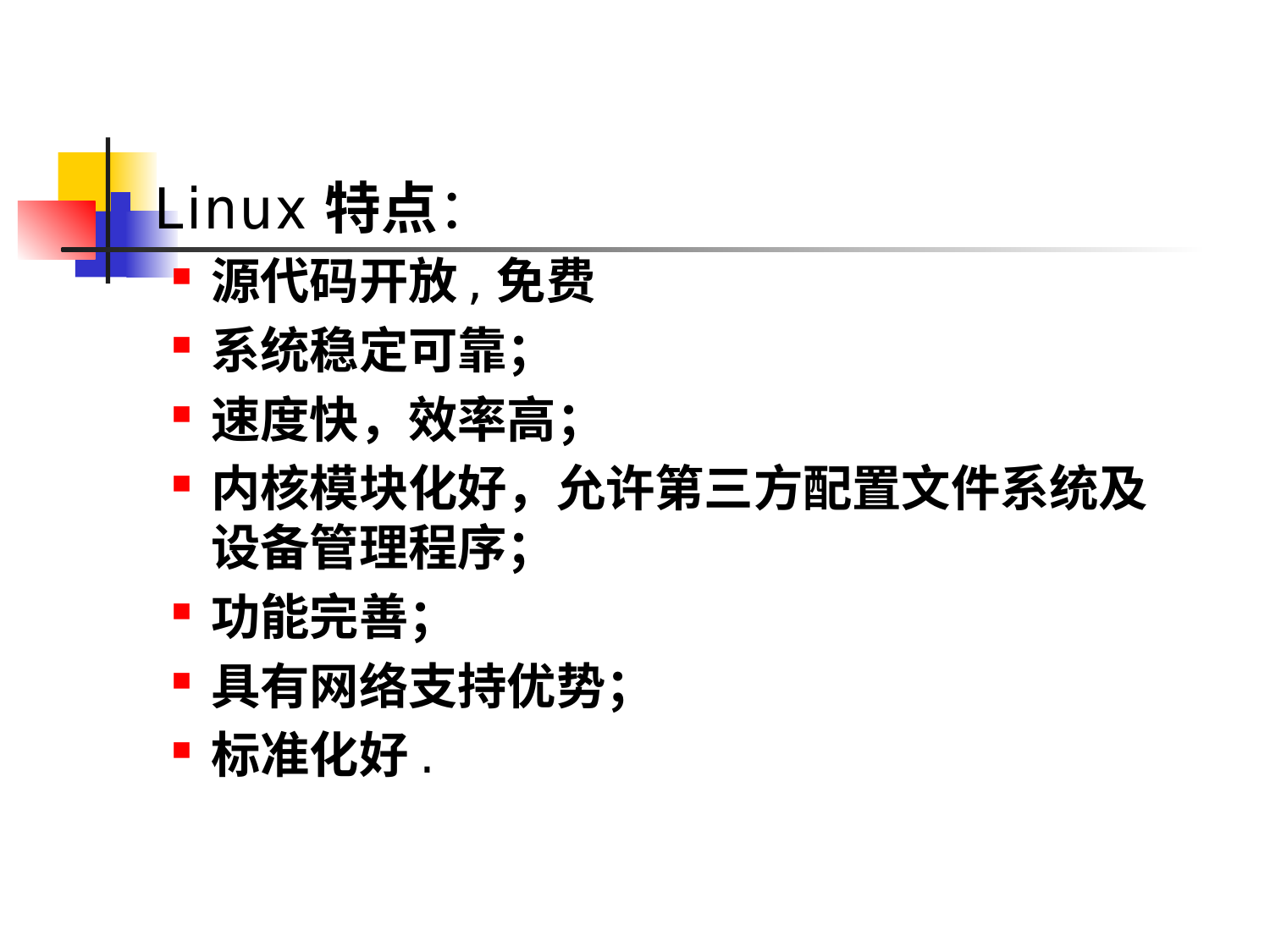

Linux特点：
源代码开放,免费
系统稳定可靠；
速度快，效率高；
内核模块化好，允许第三方配置文件系统及设备管理程序；
功能完善；
具有网络支持优势；
标准化好.